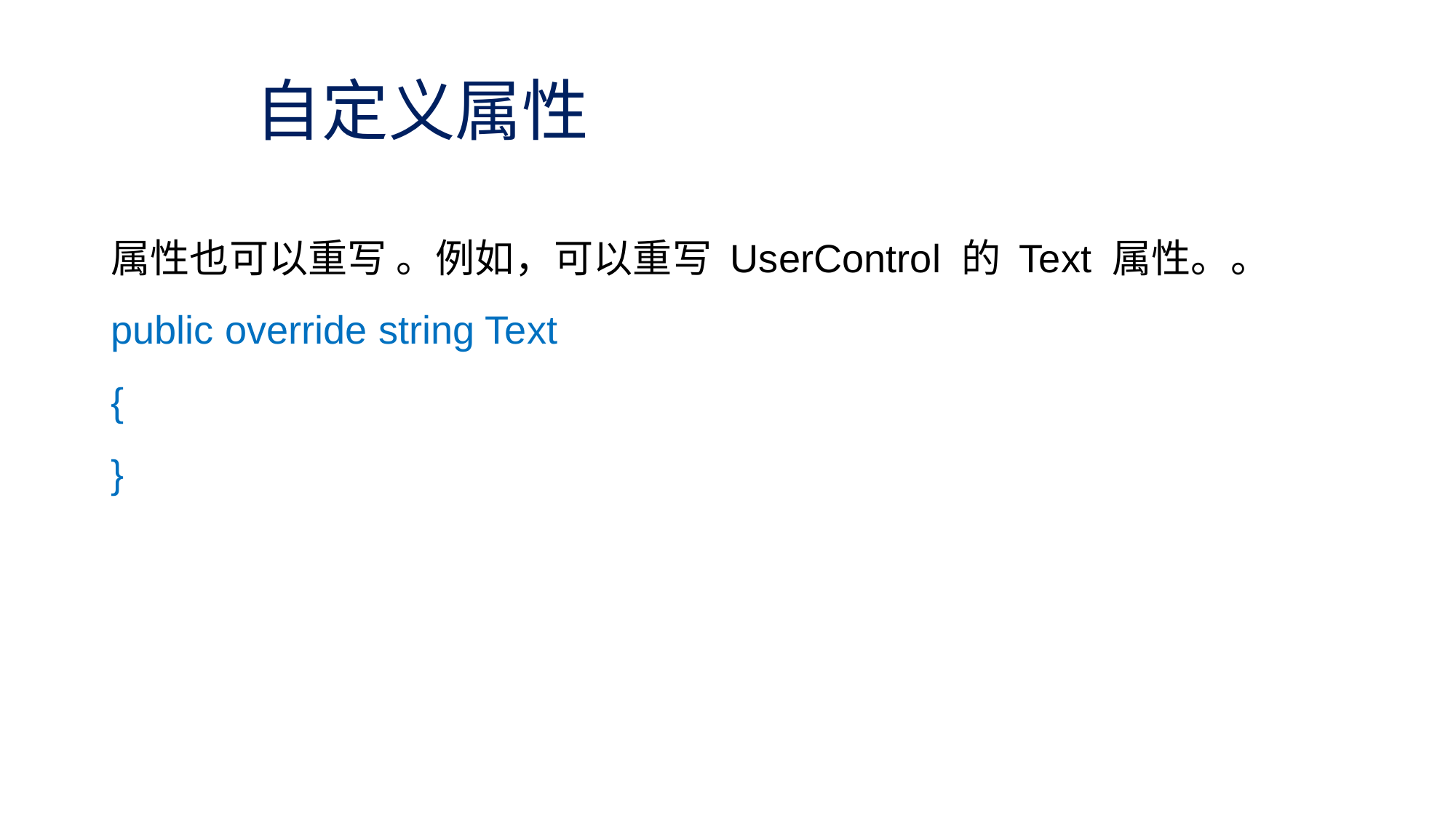

# 自定义属性
属性也可以重写 。例如，可以重写 UserControl 的 Text 属性。。
public override string Text
{
}